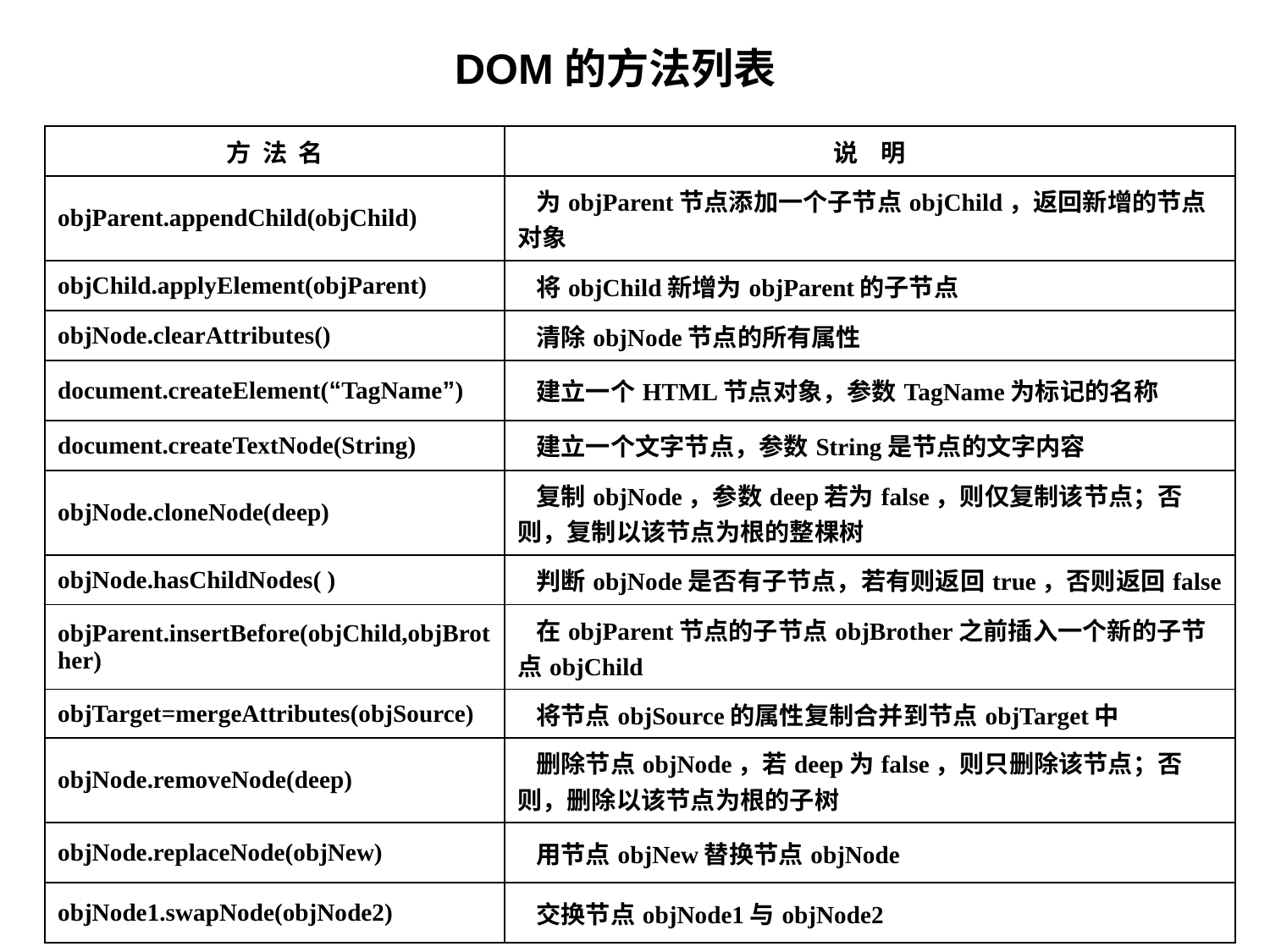

DOM的方法列表
| 方 法 名 | 说 明 |
| --- | --- |
| objParent.appendChild(objChild) | 为objParent节点添加一个子节点objChild，返回新增的节点对象 |
| objChild.applyElement(objParent) | 将objChild新增为objParent的子节点 |
| objNode.clearAttributes() | 清除objNode节点的所有属性 |
| document.createElement(“TagName”) | 建立一个HTML节点对象，参数TagName为标记的名称 |
| document.createTextNode(String) | 建立一个文字节点，参数String是节点的文字内容 |
| objNode.cloneNode(deep) | 复制objNode，参数deep若为false，则仅复制该节点；否则，复制以该节点为根的整棵树 |
| objNode.hasChildNodes( ) | 判断objNode是否有子节点，若有则返回true，否则返回false |
| objParent.insertBefore(objChild,objBrother) | 在objParent节点的子节点objBrother之前插入一个新的子节点objChild |
| objTarget=mergeAttributes(objSource) | 将节点objSource的属性复制合并到节点objTarget中 |
| objNode.removeNode(deep) | 删除节点objNode，若deep为false，则只删除该节点；否则，删除以该节点为根的子树 |
| objNode.replaceNode(objNew) | 用节点objNew替换节点objNode |
| objNode1.swapNode(objNode2) | 交换节点objNode1与objNode2 |